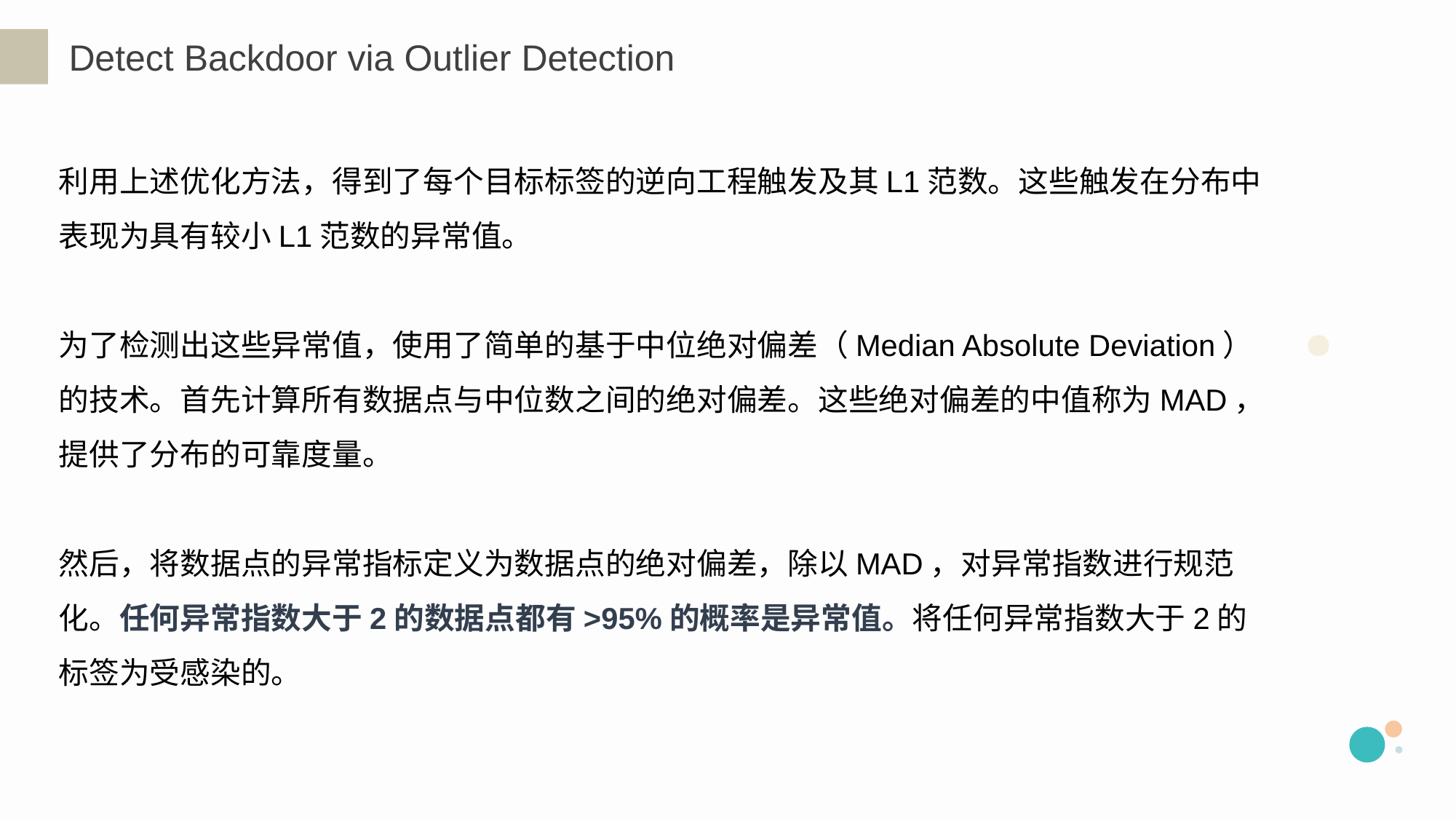

Detect Backdoor via Outlier Detection
利用上述优化方法，得到了每个目标标签的逆向工程触发及其L1范数。这些触发在分布中表现为具有较小L1范数的异常值。

为了检测出这些异常值，使用了简单的基于中位绝对偏差（Median Absolute Deviation）的技术。首先计算所有数据点与中位数之间的绝对偏差。这些绝对偏差的中值称为MAD，提供了分布的可靠度量。

然后，将数据点的异常指标定义为数据点的绝对偏差，除以MAD，对异常指数进行规范化。任何异常指数大于2的数据点都有>95%的概率是异常值。将任何异常指数大于2的标签为受感染的。

18